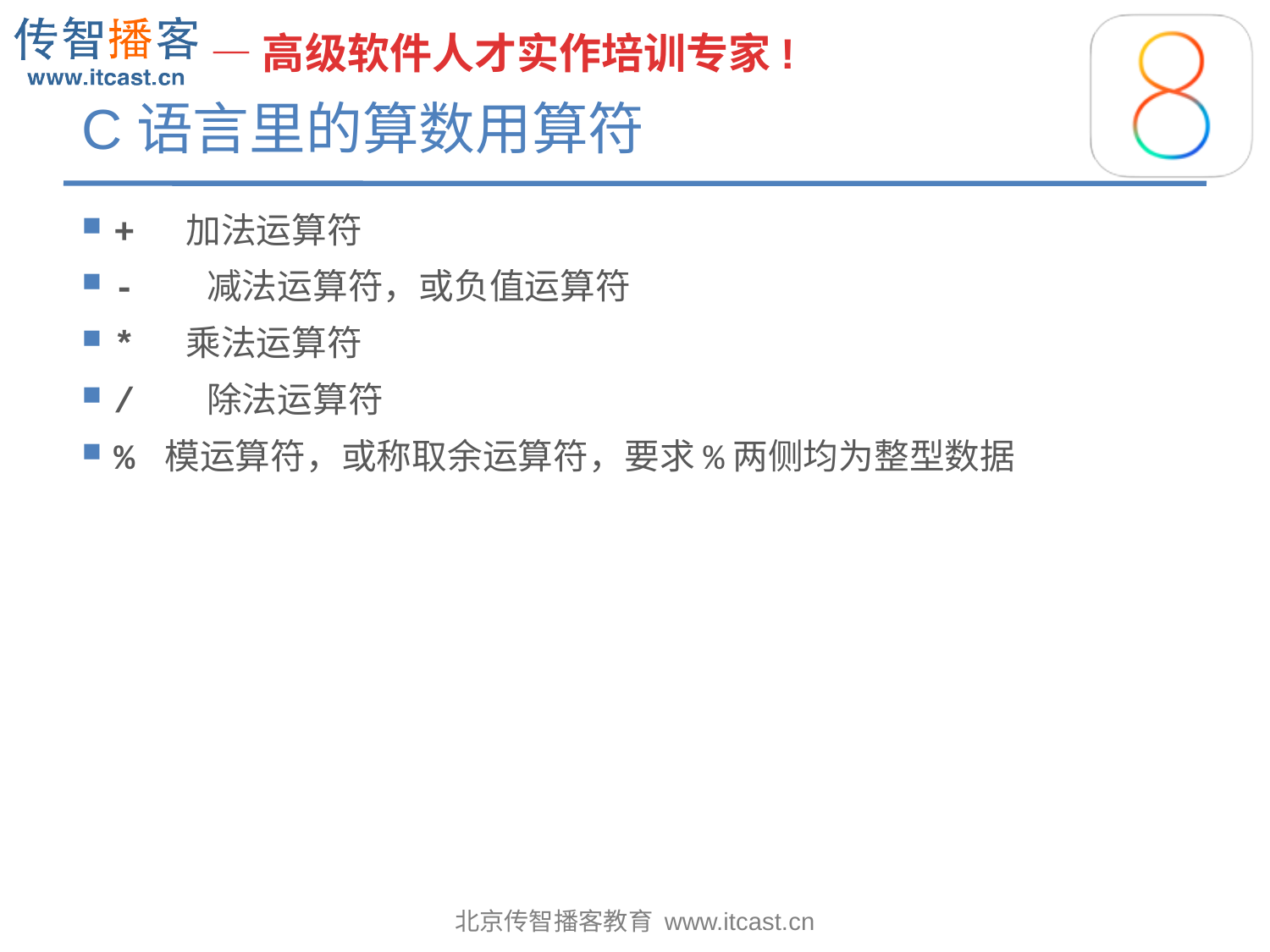

# C语言里的算数用算符
+  加法运算符
-   减法运算符，或负值运算符
*  乘法运算符
/   除法运算符
% 模运算符，或称取余运算符，要求%两侧均为整型数据